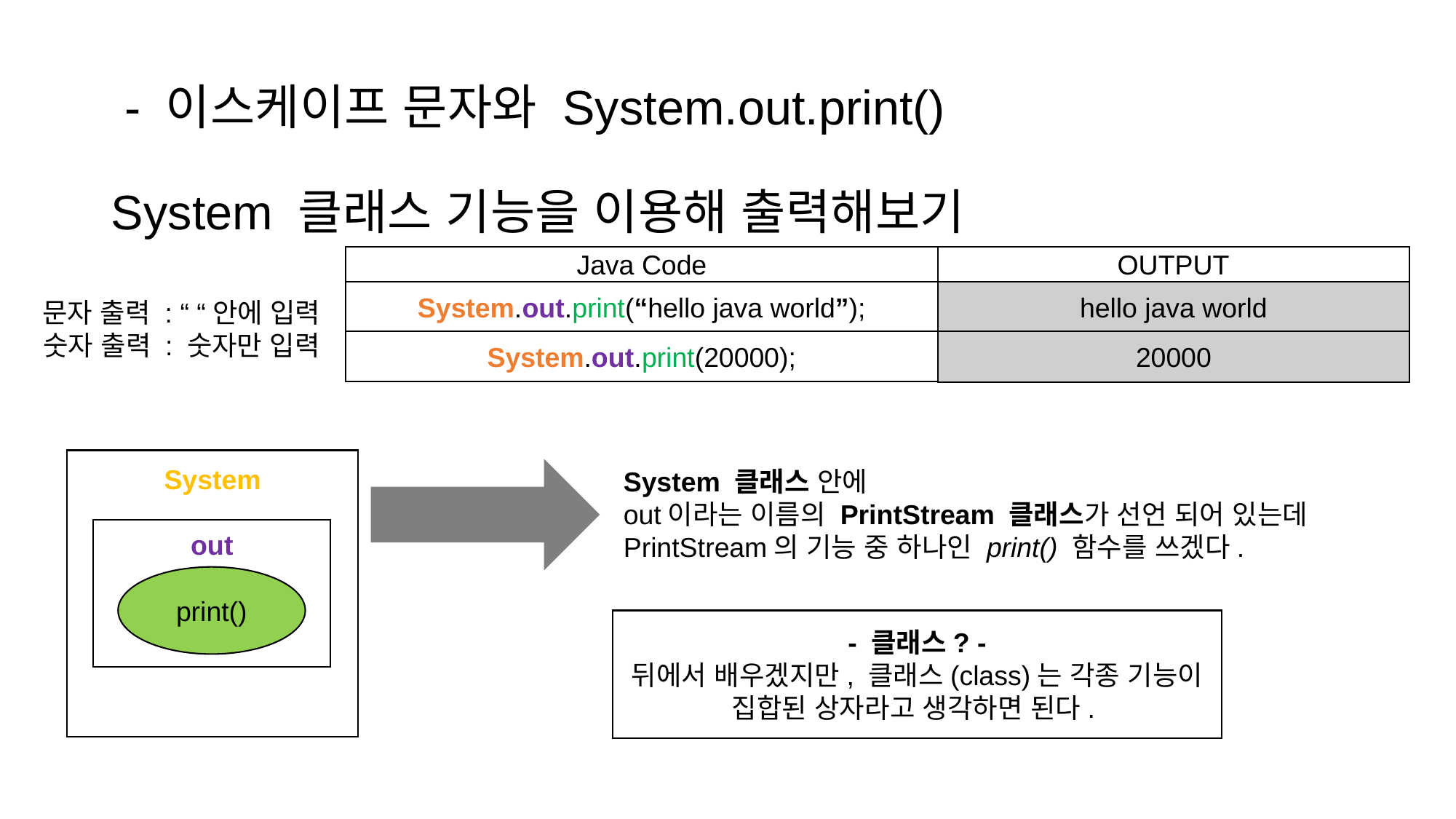

# - 이스케이프 문자와 System.out.print() System 클래스 기능을 이용해 출력해보기
Java Code
OUTPUT
hello java world
System.out.print(“hello java world”);
문자 출력 : “ “안에 입력
숫자 출력 : 숫자만 입력
20000
System.out.print(20000);
System

System 클래스 안에
out이라는 이름의 PrintStream 클래스가 선언 되어 있는데
PrintStream의 기능 중 하나인 print() 함수를 쓰겠다.
out

print()
- 클래스? -
뒤에서 배우겠지만, 클래스(class)는 각종 기능이 집합된 상자라고 생각하면 된다.